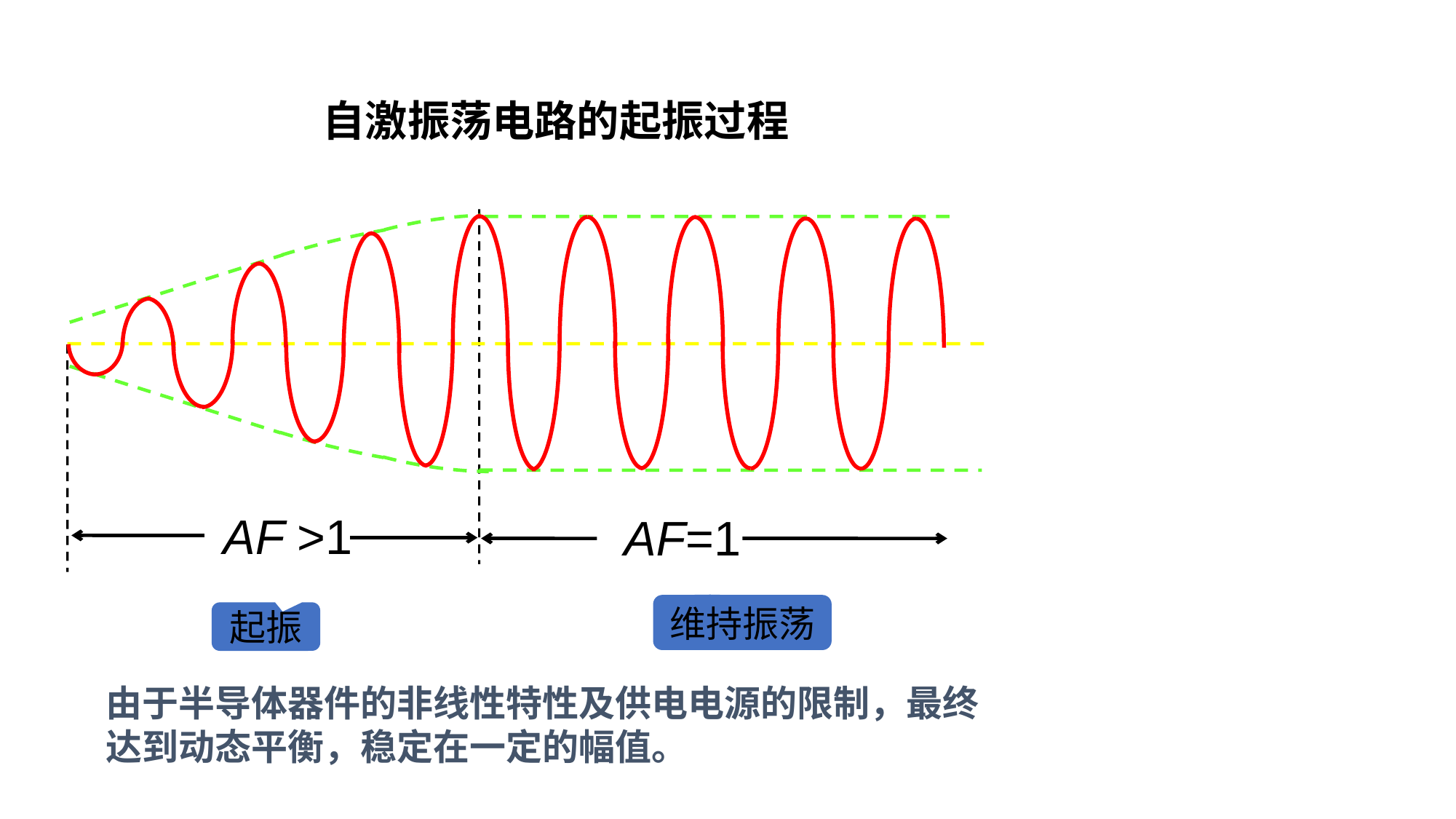

自激振荡电路的起振过程

AF >1

AF=1

维持振荡
起振
由于半导体器件的非线性特性及供电电源的限制，最终达到动态平衡，稳定在一定的幅值。